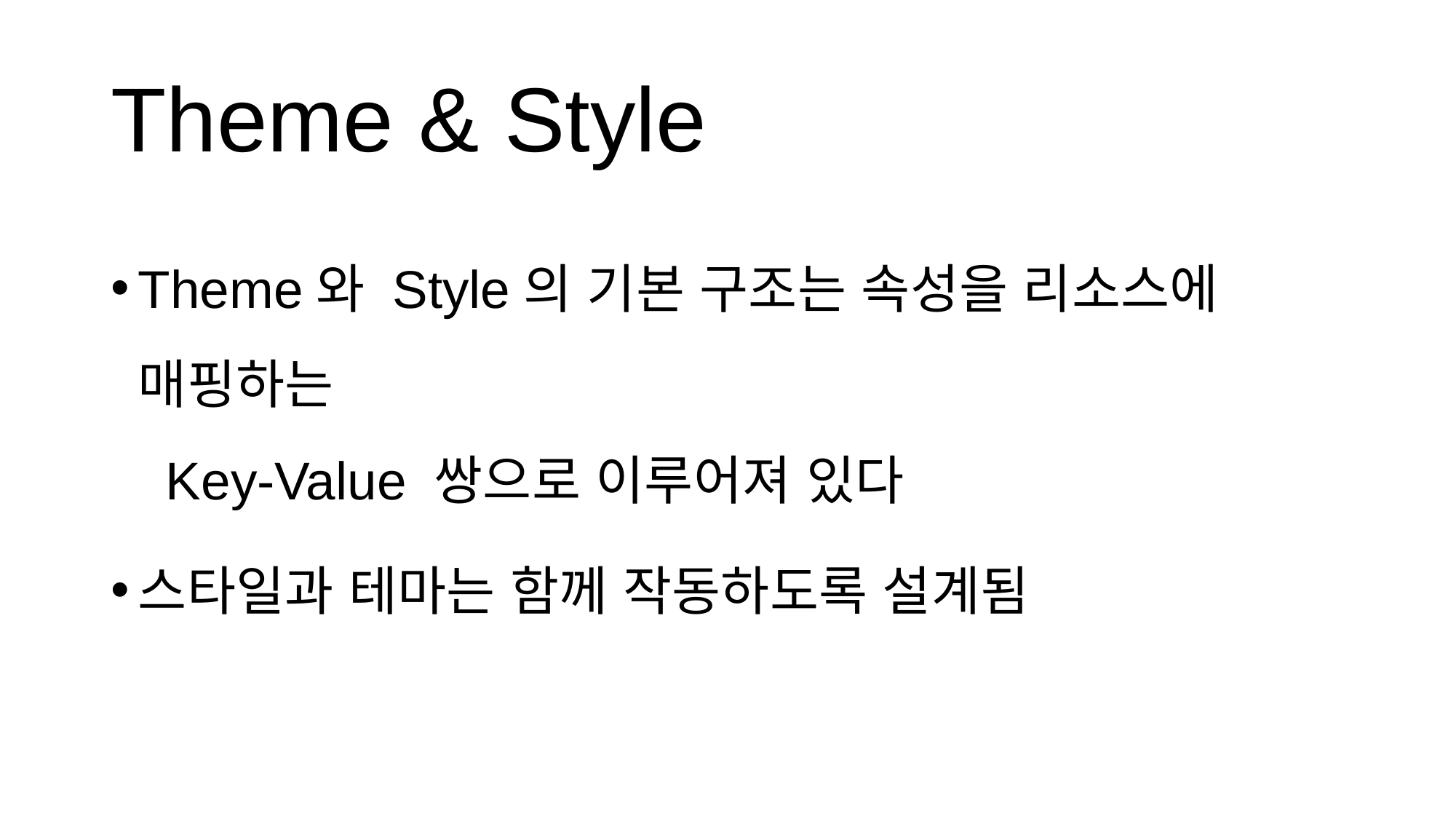

# Theme & Style
Theme와 Style의 기본 구조는 속성을 리소스에 매핑하는
 Key-Value 쌍으로 이루어져 있다
스타일과 테마는 함께 작동하도록 설계됨